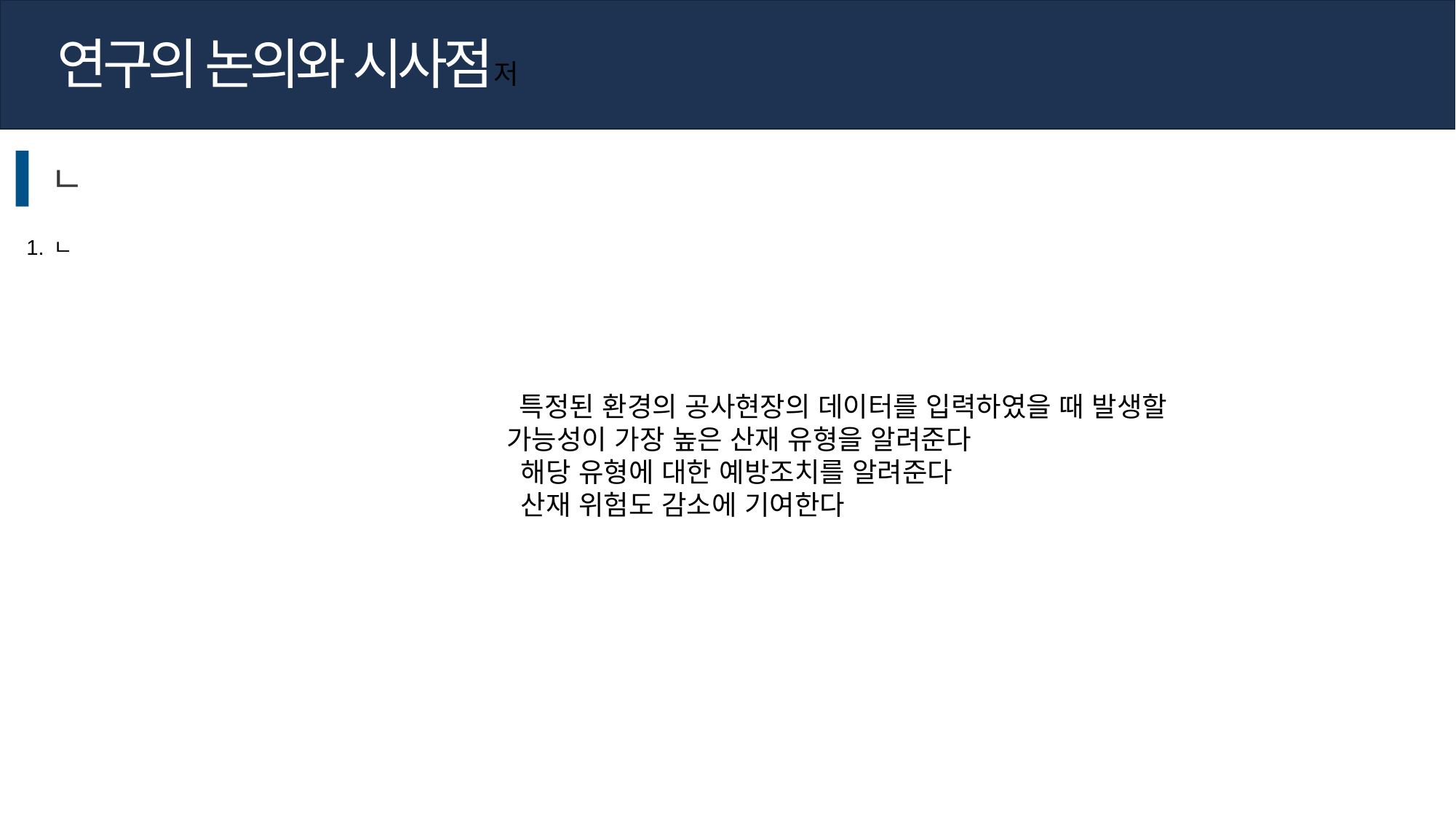

연구의 논의와 시사점저

ㄴ
ㄴ
 특정된 환경의 공사현장의 데이터를 입력하였을 때 발생할 가능성이 가장 높은 산재 유형을 알려준다
 해당 유형에 대한 예방조치를 알려준다
 산재 위험도 감소에 기여한다